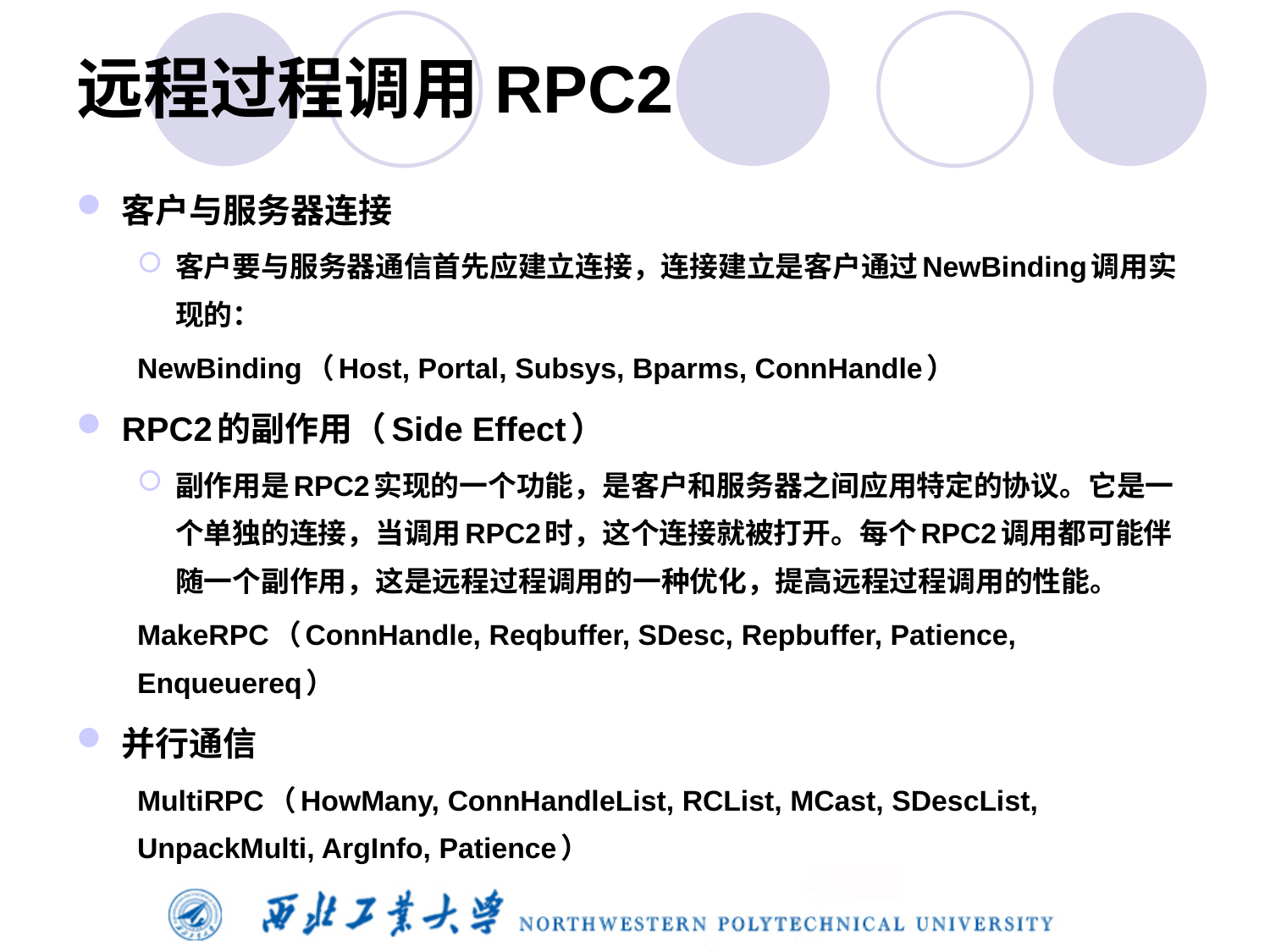

# 远程过程调用RPC2
客户与服务器连接
客户要与服务器通信首先应建立连接，连接建立是客户通过NewBinding调用实现的：
NewBinding（Host, Portal, Subsys, Bparms, ConnHandle）
RPC2的副作用（Side Effect）
副作用是RPC2实现的一个功能，是客户和服务器之间应用特定的协议。它是一个单独的连接，当调用RPC2时，这个连接就被打开。每个RPC2调用都可能伴随一个副作用，这是远程过程调用的一种优化，提高远程过程调用的性能。
MakeRPC（ConnHandle, Reqbuffer, SDesc, Repbuffer, Patience, Enqueuereq）
并行通信
MultiRPC（HowMany, ConnHandleList, RCList, MCast, SDescList, UnpackMulti, ArgInfo, Patience）